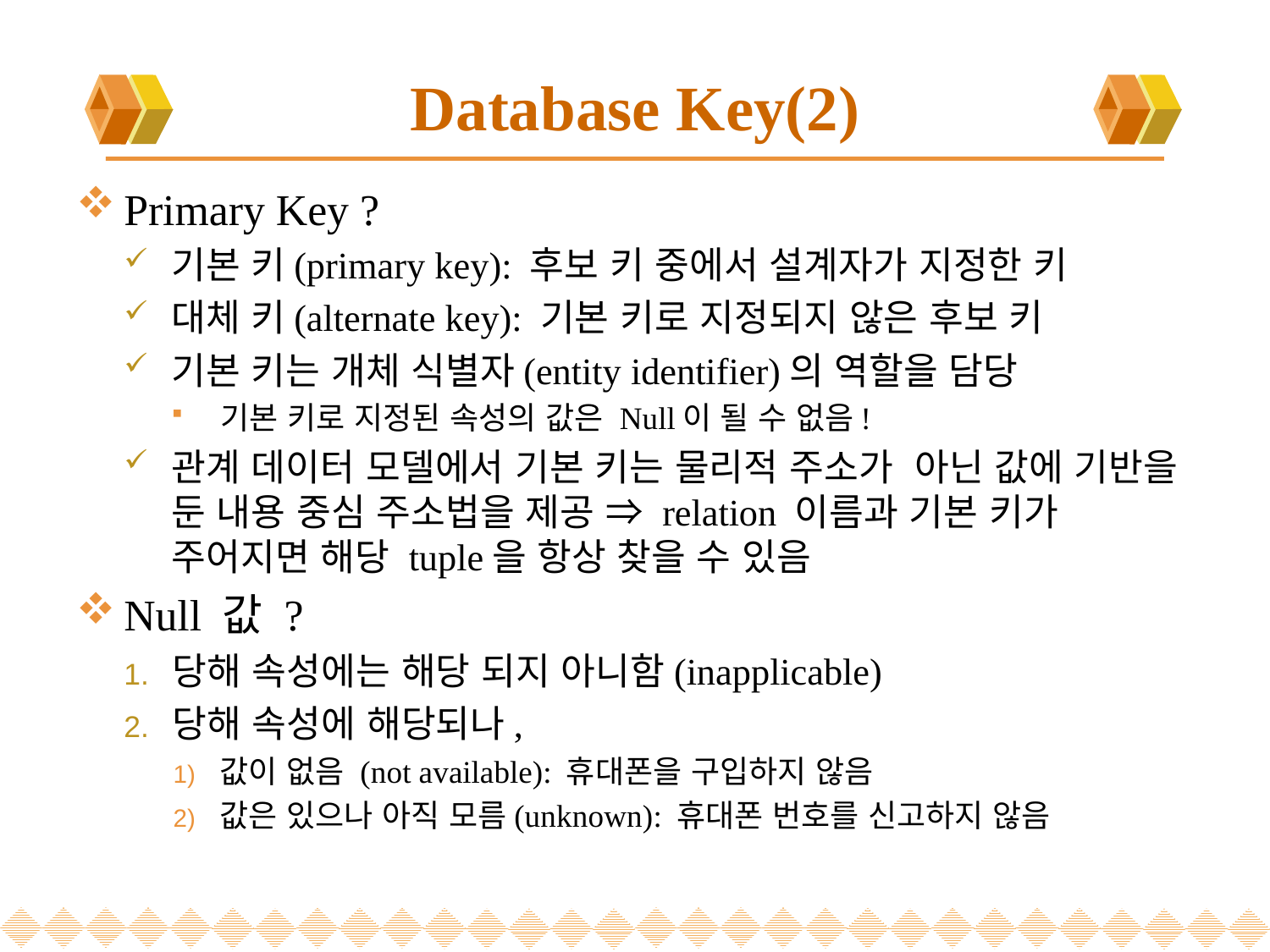

# Database Key(2)
Primary Key ?
기본 키(primary key): 후보 키 중에서 설계자가 지정한 키
대체 키(alternate key): 기본 키로 지정되지 않은 후보 키
기본 키는 개체 식별자(entity identifier)의 역할을 담당
기본 키로 지정된 속성의 값은 Null이 될 수 없음!
관계 데이터 모델에서 기본 키는 물리적 주소가  아닌 값에 기반을 둔 내용 중심 주소법을 제공 ⇒ relation 이름과 기본 키가 주어지면 해당 tuple을 항상 찾을 수 있음
Null 값 ?
당해 속성에는 해당 되지 아니함(inapplicable)
당해 속성에 해당되나,
값이 없음 (not available): 휴대폰을 구입하지 않음
값은 있으나 아직 모름(unknown): 휴대폰 번호를 신고하지 않음